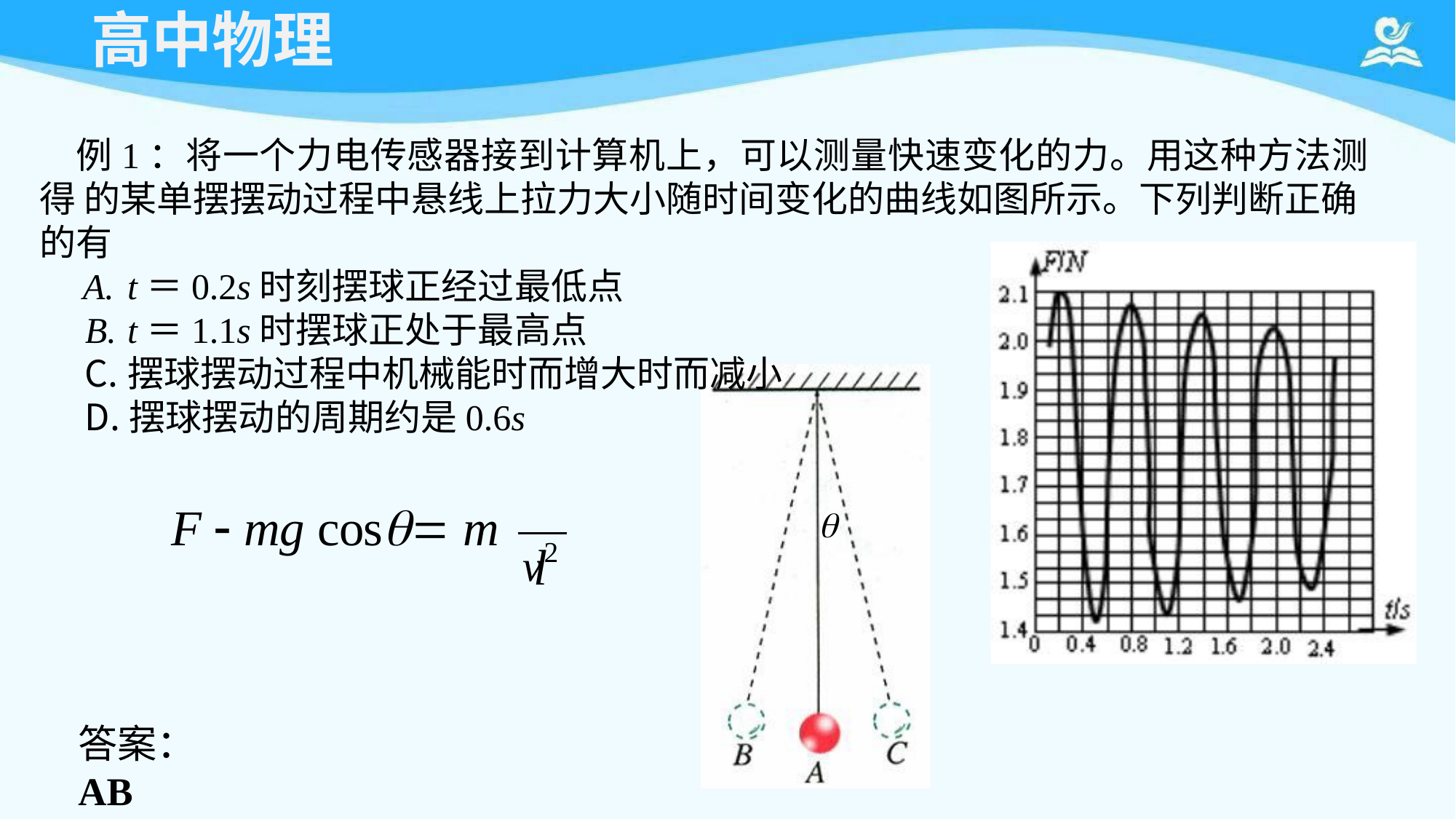

# 高中物理
例1：将一个力电传感器接到计算机上，可以测量快速变化的力。用这种方法测得 的某单摆摆动过程中悬线上拉力大小随时间变化的曲线如图所示。下列判断正确的有
t＝0.2s时刻摆球正经过最低点
t＝1.1s时摆球正处于最高点
摆球摆动过程中机械能时而增大时而减小
摆球摆动的周期约是0.6s

v2

F − mg cosθ= m
θ

l
答案：AB